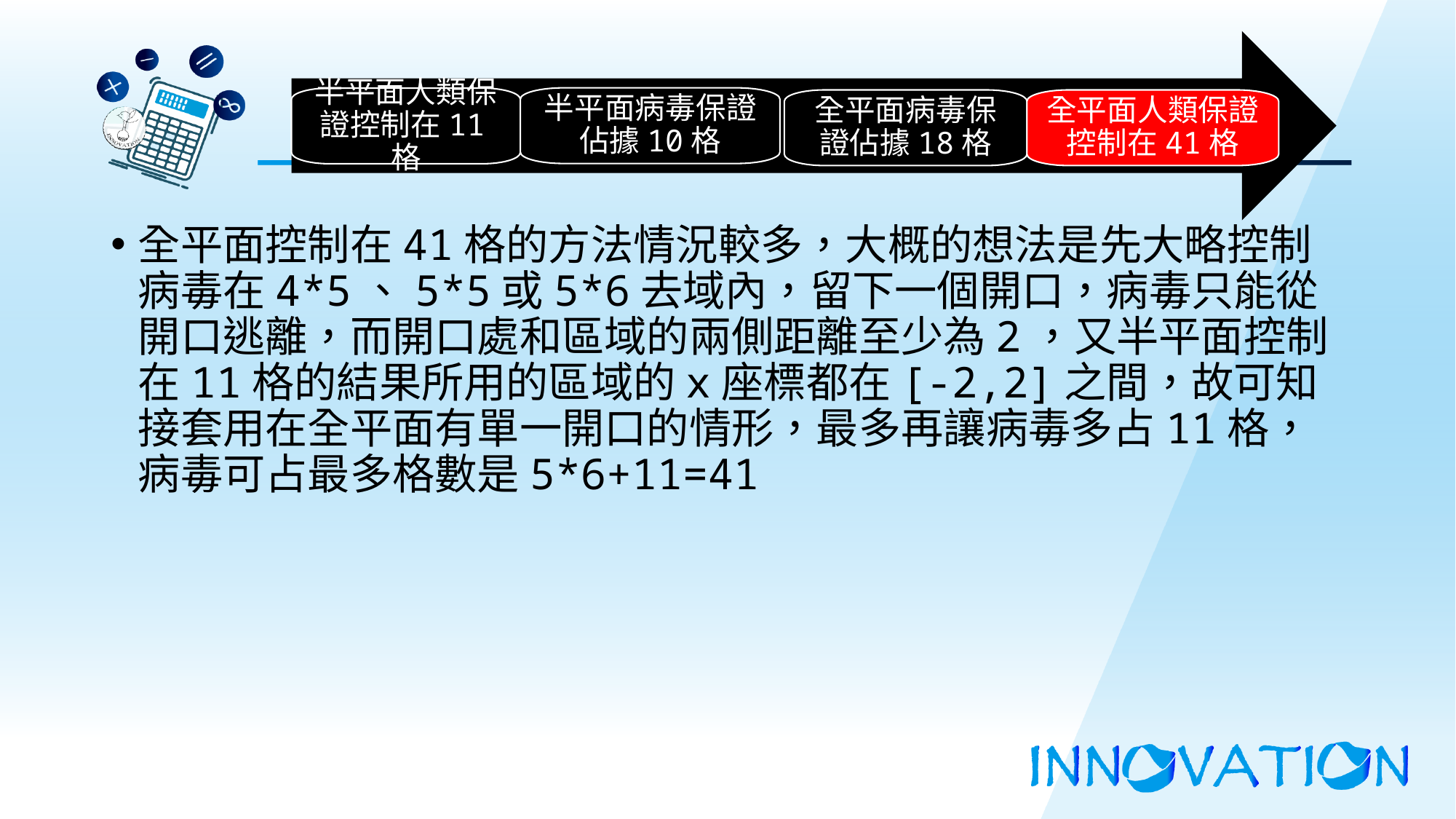

半平面病毒保證佔據10格
半平面人類保證控制在11格
全平面病毒保證佔據18格
全平面人類保證控制在41格
全平面控制在41格的方法情況較多，大概的想法是先大略控制病毒在4*5、5*5或5*6去域內，留下一個開口，病毒只能從開口逃離，而開口處和區域的兩側距離至少為2，又半平面控制在11格的結果所用的區域的x座標都在[-2,2]之間，故可知接套用在全平面有單一開口的情形，最多再讓病毒多占11格，病毒可占最多格數是5*6+11=41